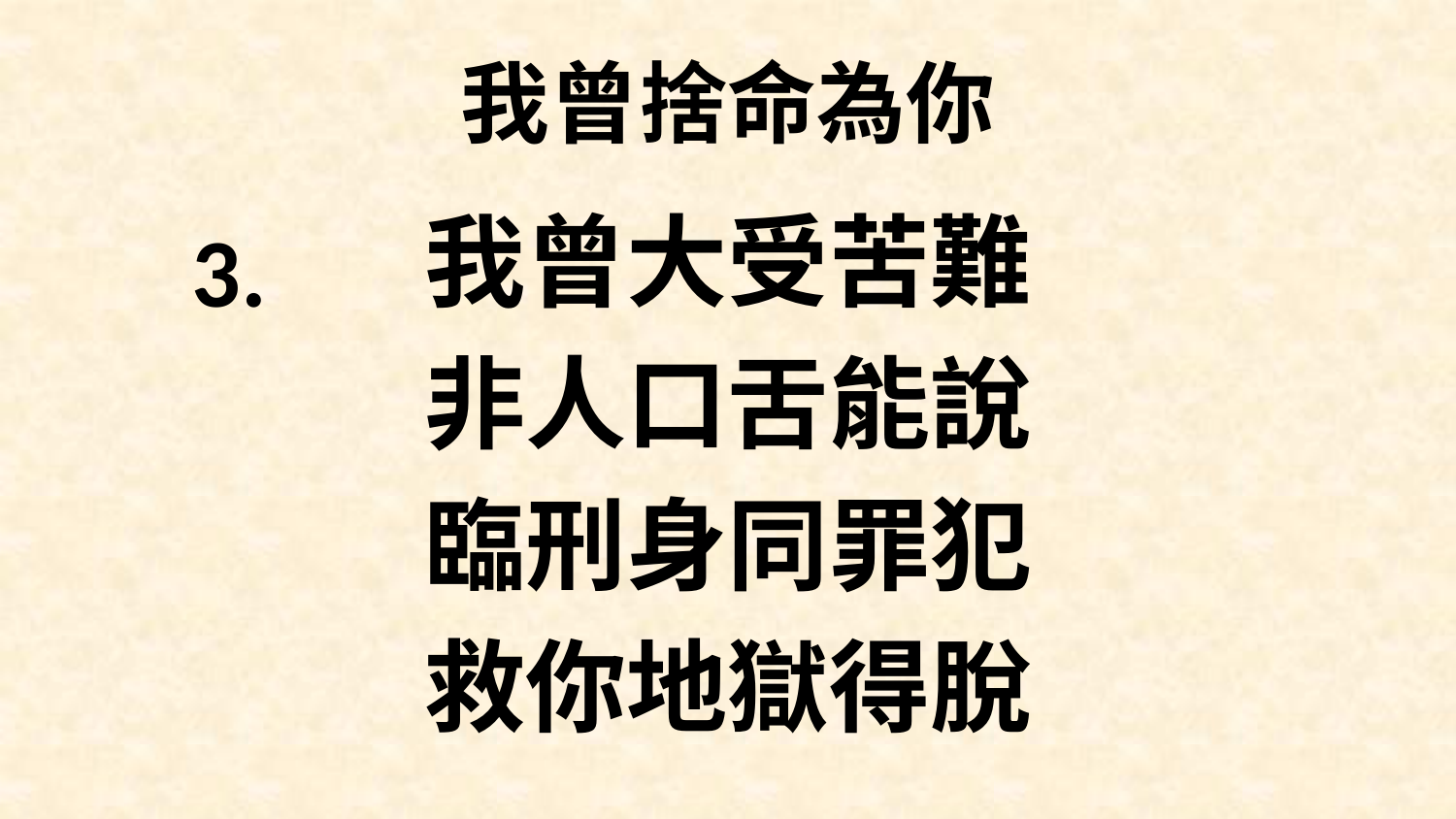

# 我曾捨命為你
我曾大受苦難
非人口舌能說
臨刑身同罪犯
救你地獄得脫
3.